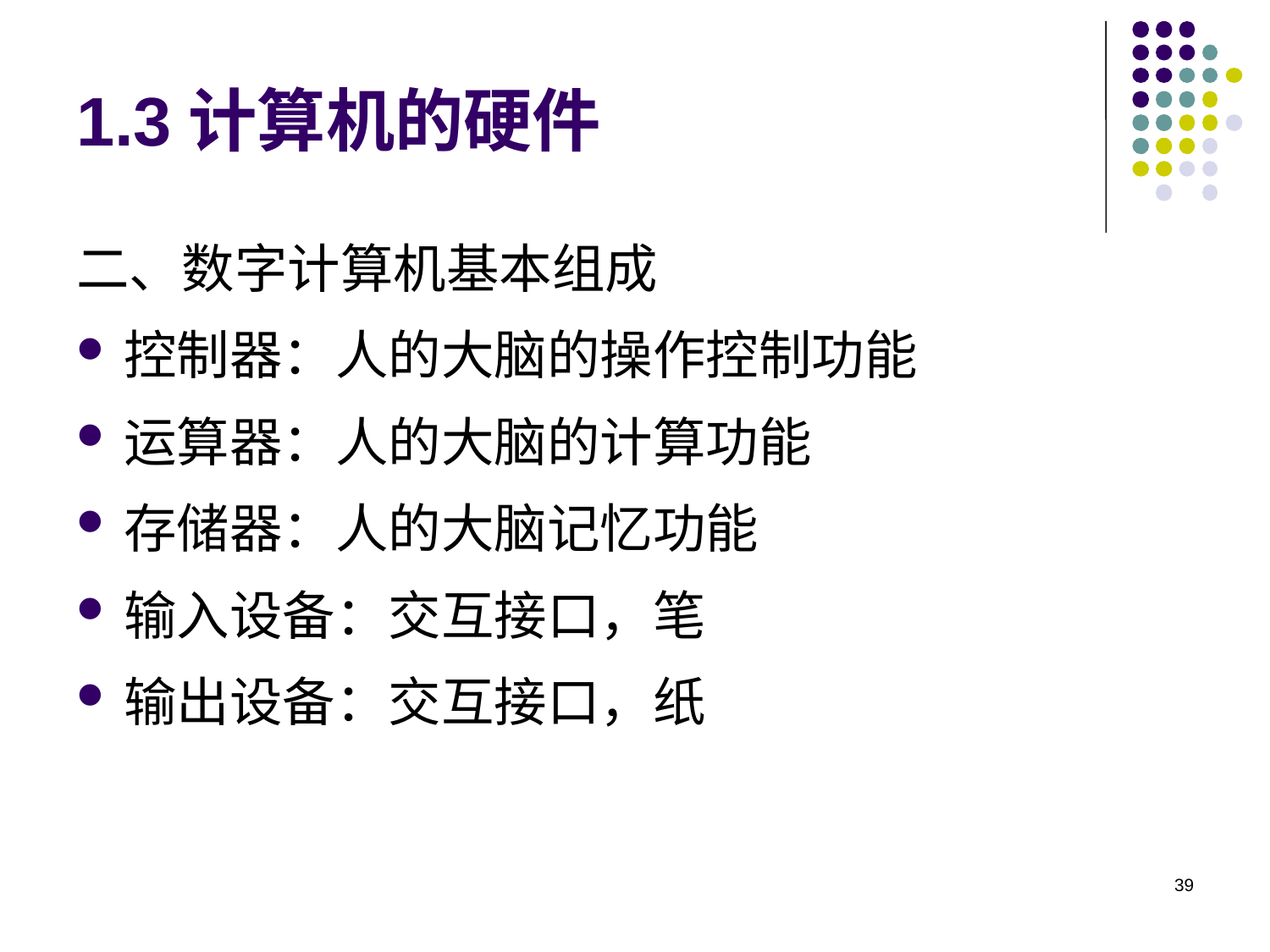

# 1.3计算机的硬件
二、数字计算机基本组成
控制器：人的大脑的操作控制功能
运算器：人的大脑的计算功能
存储器：人的大脑记忆功能
输入设备：交互接口，笔
输出设备：交互接口，纸
39